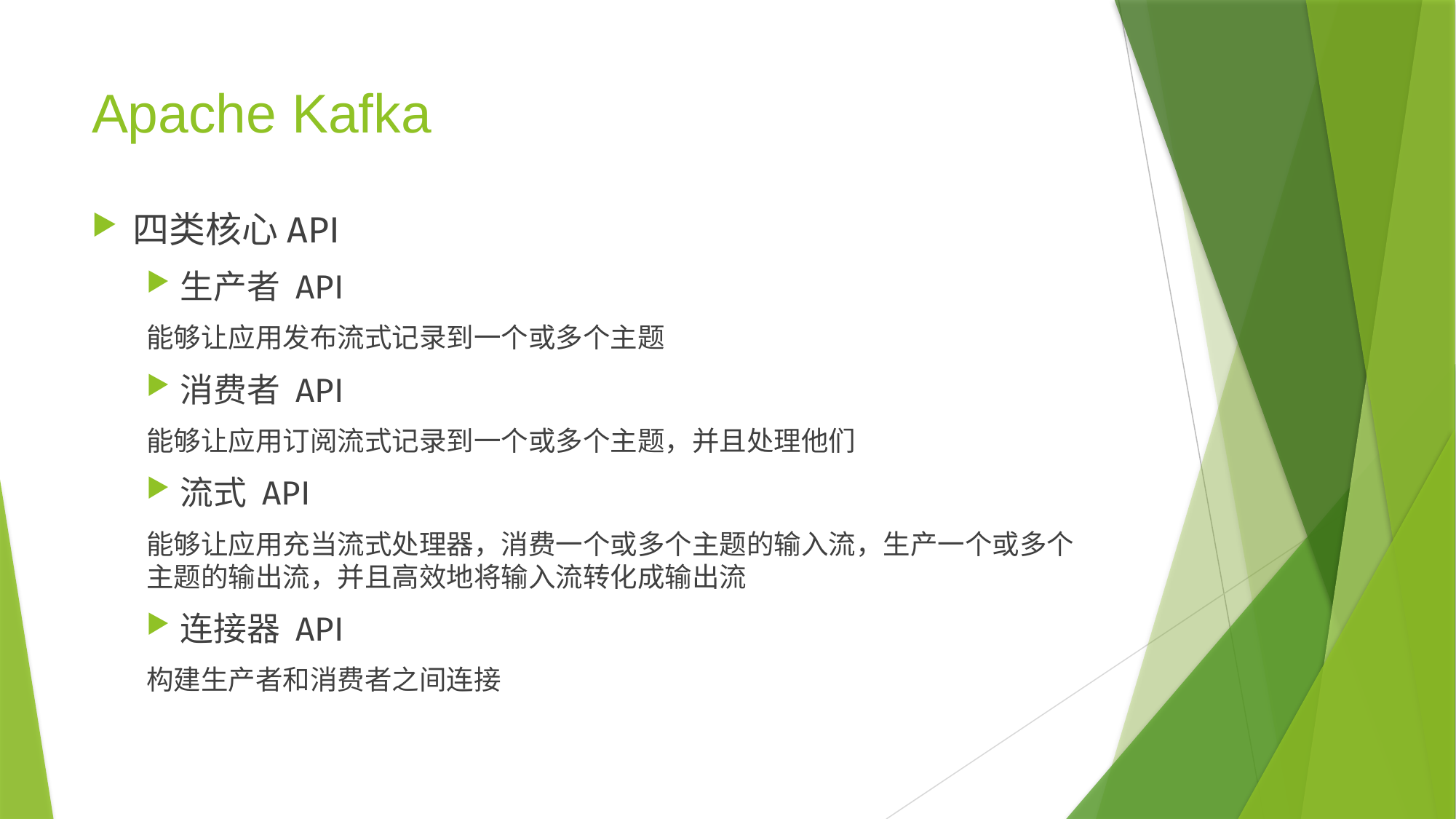

# Apache Kafka
四类核心API
生产者 API
能够让应用发布流式记录到一个或多个主题
消费者 API
能够让应用订阅流式记录到一个或多个主题，并且处理他们
流式 API
能够让应用充当流式处理器，消费一个或多个主题的输入流，生产一个或多个主题的输出流，并且高效地将输入流转化成输出流
连接器 API
构建生产者和消费者之间连接